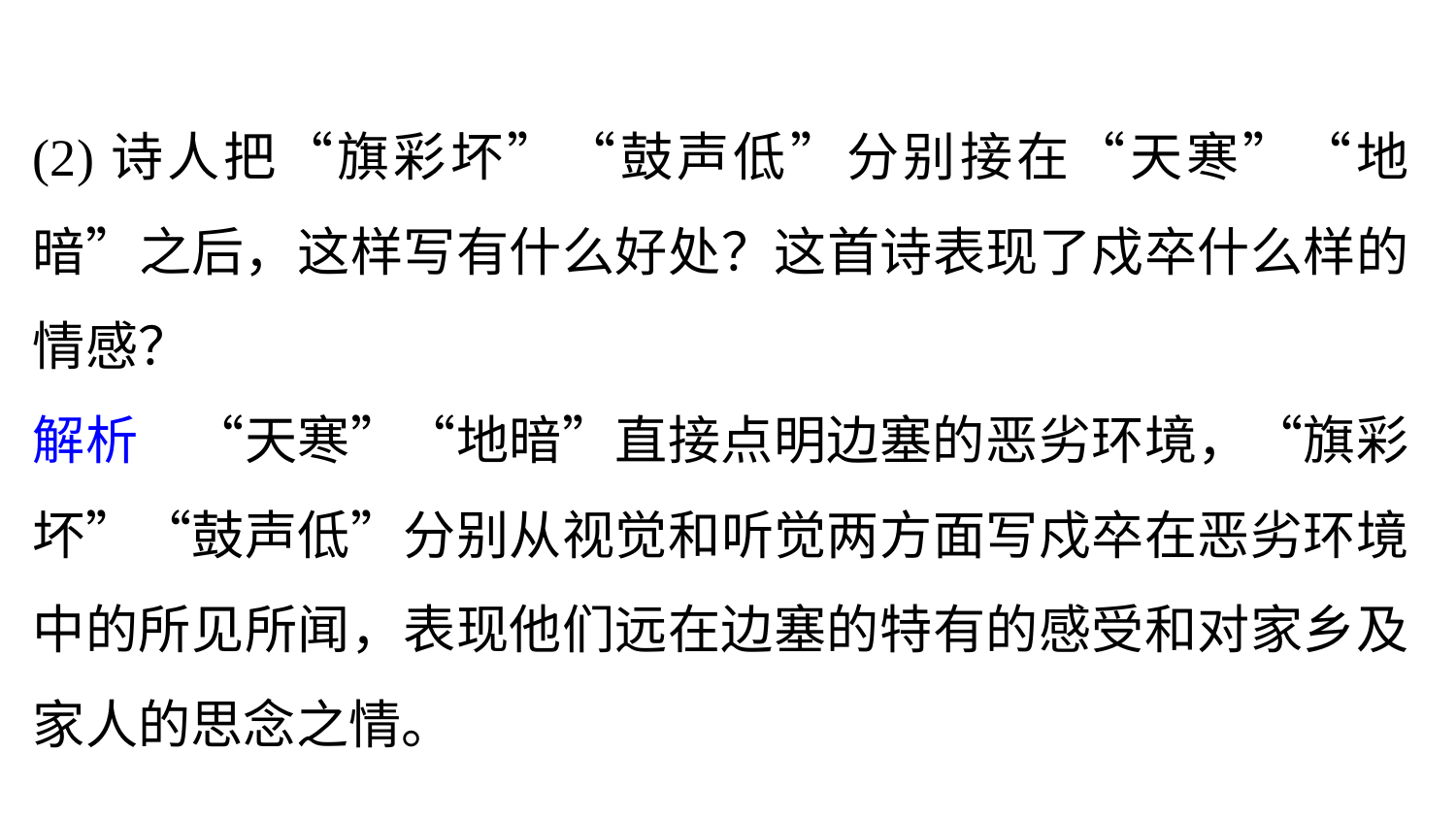

(2)诗人把“旗彩坏”“鼓声低”分别接在“天寒”“地暗”之后，这样写有什么好处？这首诗表现了戍卒什么样的情感？
解析　“天寒”“地暗”直接点明边塞的恶劣环境，“旗彩坏”“鼓声低”分别从视觉和听觉两方面写戍卒在恶劣环境中的所见所闻，表现他们远在边塞的特有的感受和对家乡及家人的思念之情。